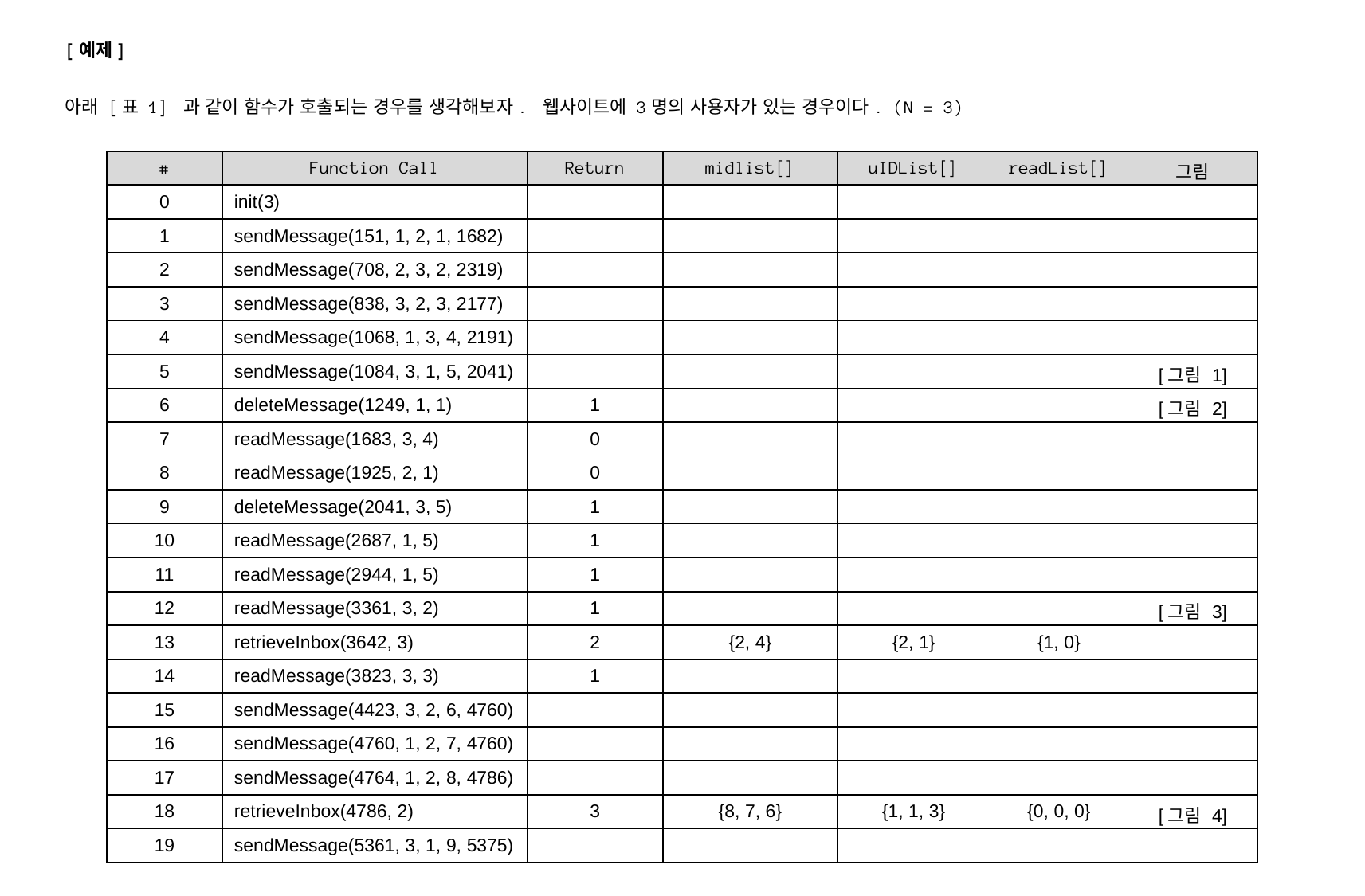

[예제]

아래 [표 1] 과 같이 함수가 호출되는 경우를 생각해보자. 웹사이트에 3명의 사용자가 있는 경우이다. (N = 3)
| # | Function Call | Return | midlist[] | uIDList[] | readList[] | 그림 |
| --- | --- | --- | --- | --- | --- | --- |
| 0 | init(3) |  |  |  |  |  |
| 1 | sendMessage(151, 1, 2, 1, 1682) |  |  |  |  |  |
| 2 | sendMessage(708, 2, 3, 2, 2319) |  |  |  |  |  |
| 3 | sendMessage(838, 3, 2, 3, 2177) |  |  |  |  |  |
| 4 | sendMessage(1068, 1, 3, 4, 2191) |  |  |  |  |  |
| 5 | sendMessage(1084, 3, 1, 5, 2041) |  |  |  |  | [그림 1] |
| 6 | deleteMessage(1249, 1, 1) | 1 |  |  |  | [그림 2] |
| 7 | readMessage(1683, 3, 4) | 0 |  |  |  |  |
| 8 | readMessage(1925, 2, 1) | 0 |  |  |  |  |
| 9 | deleteMessage(2041, 3, 5) | 1 |  |  |  |  |
| 10 | readMessage(2687, 1, 5) | 1 |  |  |  |  |
| 11 | readMessage(2944, 1, 5) | 1 |  |  |  |  |
| 12 | readMessage(3361, 3, 2) | 1 |  |  |  | [그림 3] |
| 13 | retrieveInbox(3642, 3) | 2 | {2, 4} | {2, 1} | {1, 0} |  |
| 14 | readMessage(3823, 3, 3) | 1 |  |  |  |  |
| 15 | sendMessage(4423, 3, 2, 6, 4760) |  |  |  |  |  |
| 16 | sendMessage(4760, 1, 2, 7, 4760) |  |  |  |  |  |
| 17 | sendMessage(4764, 1, 2, 8, 4786) |  |  |  |  |  |
| 18 | retrieveInbox(4786, 2) | 3 | {8, 7, 6} | {1, 1, 3} | {0, 0, 0} | [그림 4] |
| 19 | sendMessage(5361, 3, 1, 9, 5375) |  |  |  |  |  |